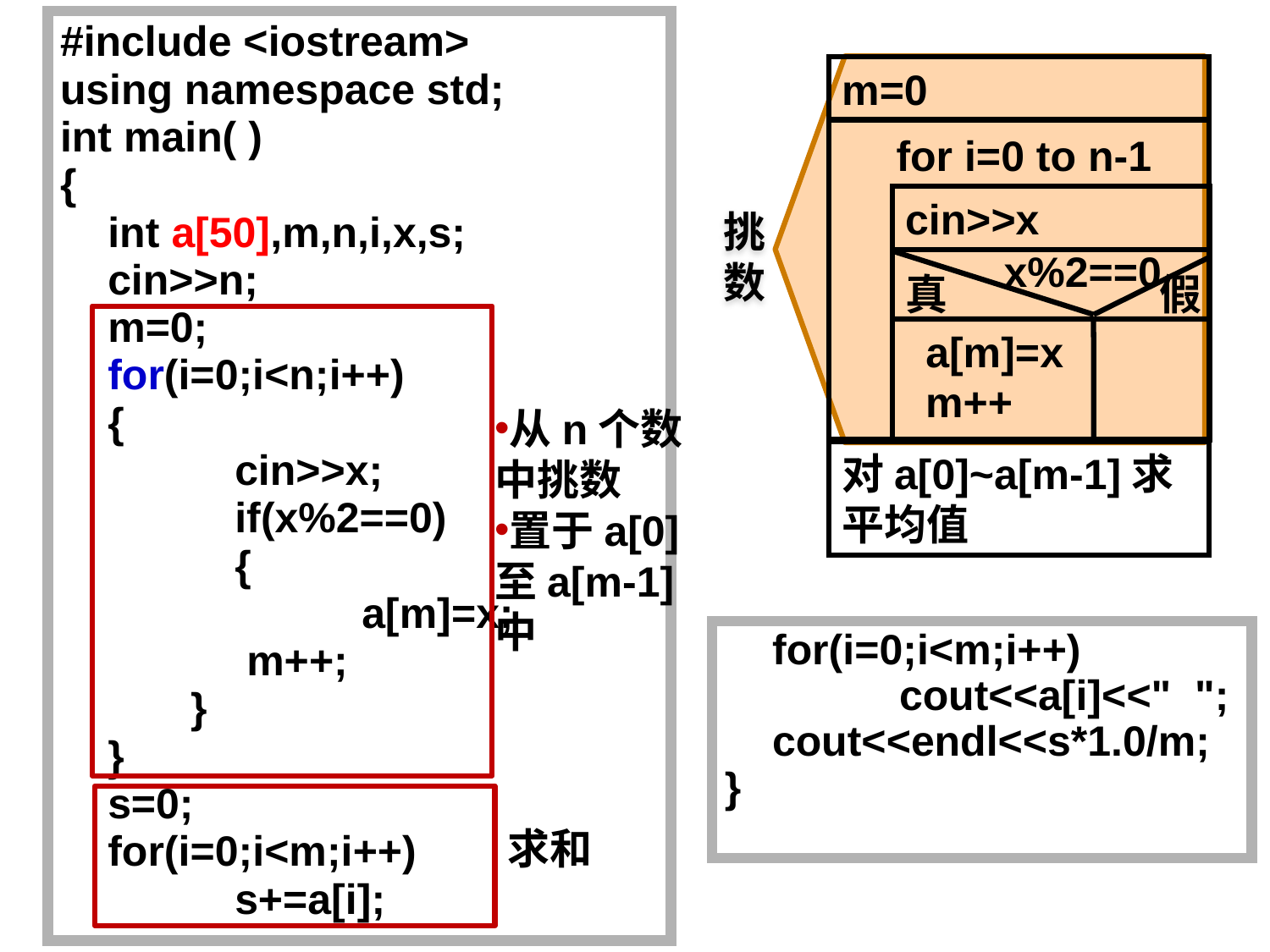

#include <iostream>
using namespace std;
int main( )
{
	int a[50],m,n,i,x,s;
	cin>>n;
	m=0;
	for(i=0;i<n;i++)
	{
		cin>>x;
		if(x%2==0)
		{
			a[m]=x;
           	 m++;
           }
	}
	s=0;
	for(i=0;i<m;i++)
		s+=a[i];

m=0

for i=0 to n-1
cin>>x
x%2==0

真
假
a[m]=x

m++
挑数

从n个数中挑数
置于a[0]至a[m-1]中
对a[0]~a[m-1]求平均值
	for(i=0;i<m;i++)
		cout<<a[i]<<"  ";
	cout<<endl<<s*1.0/m;
}

求和